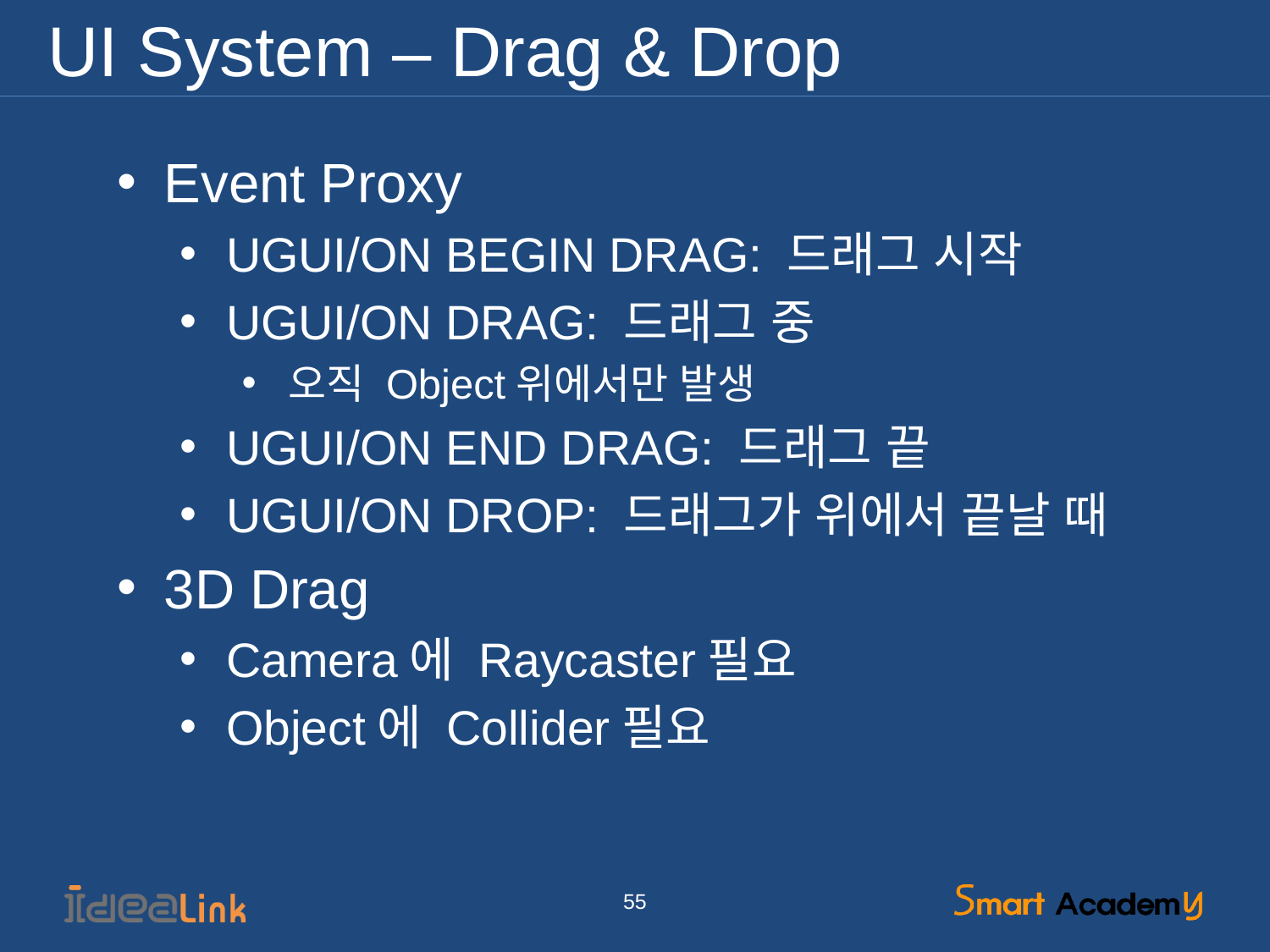

# UI System – Drag & Drop
Event Proxy
UGUI/ON BEGIN DRAG: 드래그 시작
UGUI/ON DRAG: 드래그 중
오직 Object위에서만 발생
UGUI/ON END DRAG: 드래그 끝
UGUI/ON DROP: 드래그가 위에서 끝날 때
3D Drag
Camera에 Raycaster필요
Object에 Collider필요

55